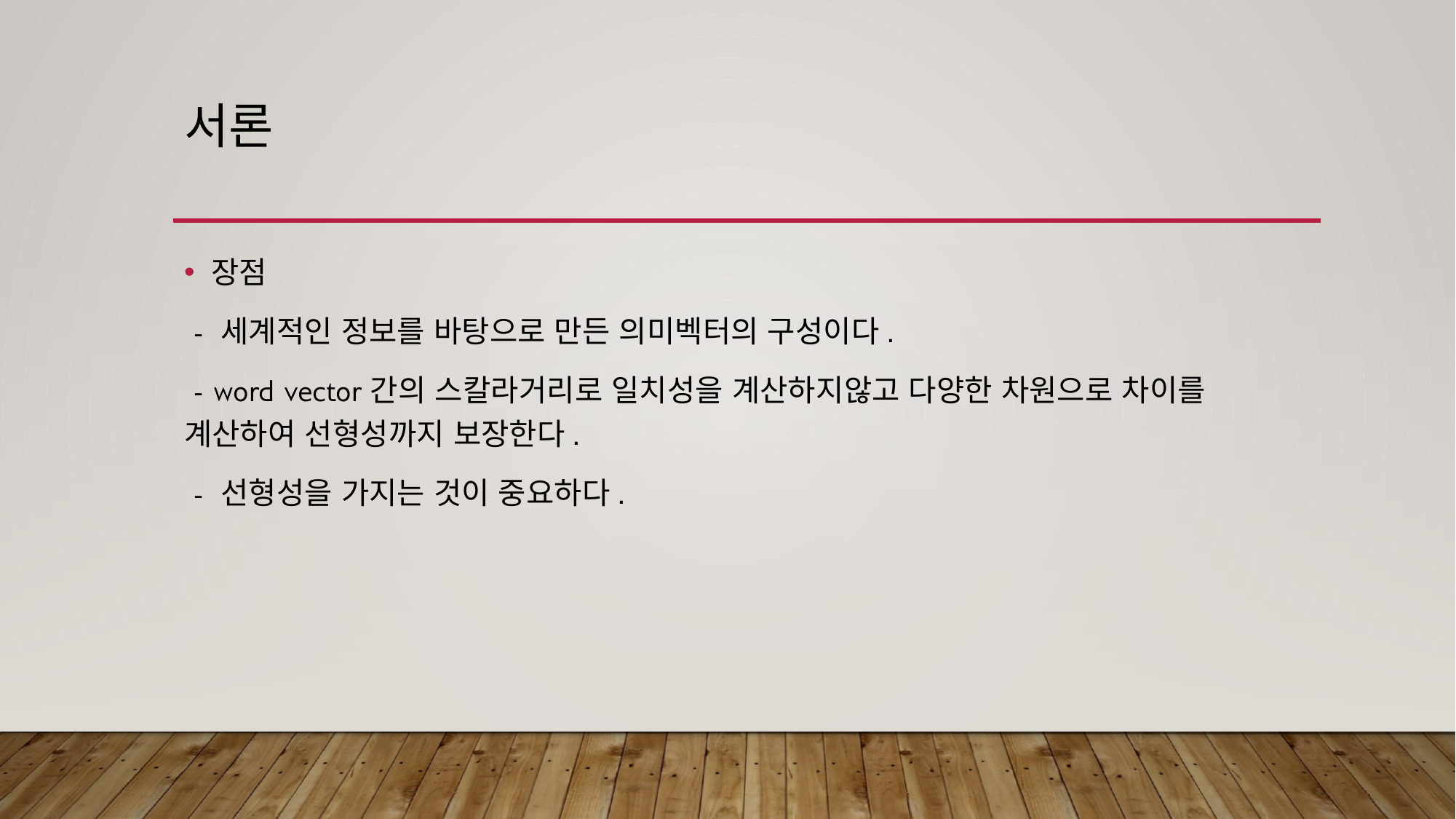

# 서론
장점
 - 세계적인 정보를 바탕으로 만든 의미벡터의 구성이다.
 - word vector간의 스칼라거리로 일치성을 계산하지않고 다양한 차원으로 차이를 계산하여 선형성까지 보장한다.
 - 선형성을 가지는 것이 중요하다.